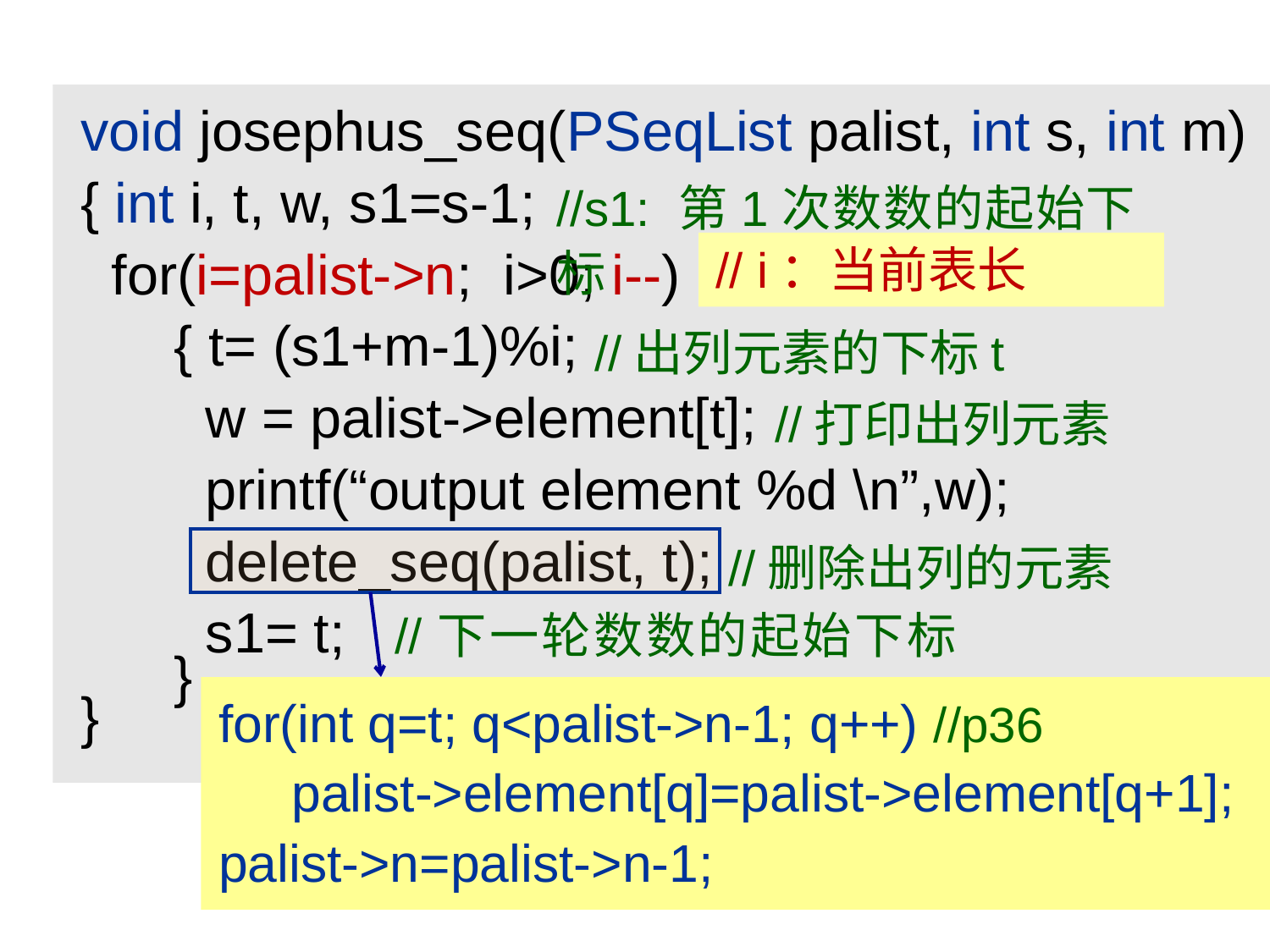

void josephus_seq(PSeqList palist, int s, int m)
{ int i, t, w, s1=s-1;
  for(i=palist->n;  i>0; i--)
      { t= (s1+m-1)%i;
        w = palist->element[t];
        printf(“output element %d \n”,w);
        delete_seq(palist, t);
        s1= t;
      }
}
//s1: 第1次数数的起始下标
// i：当前表长
//出列元素的下标t
//打印出列元素
//删除出列的元素

//下一轮数数的起始下标s1
for(int q=t; q<palist->n-1; q++) //p36
     palist->element[q]=palist->element[q+1];
palist->n=palist->n-1;